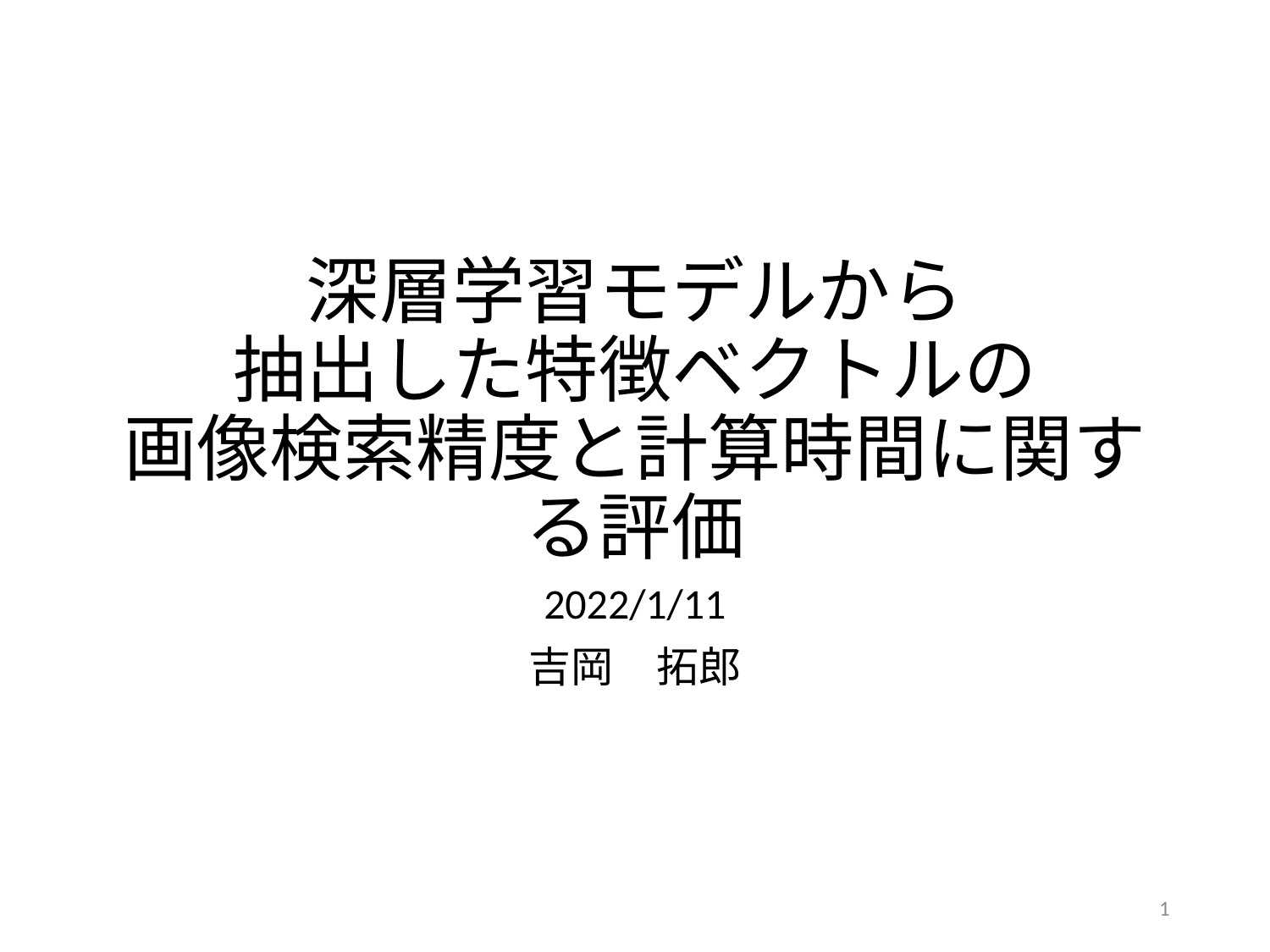

# 深層学習モデルから 抽出した特徴ベクトルの 画像検索精度と計算時間に関する評価
2022/1/11
吉岡　拓郎

1